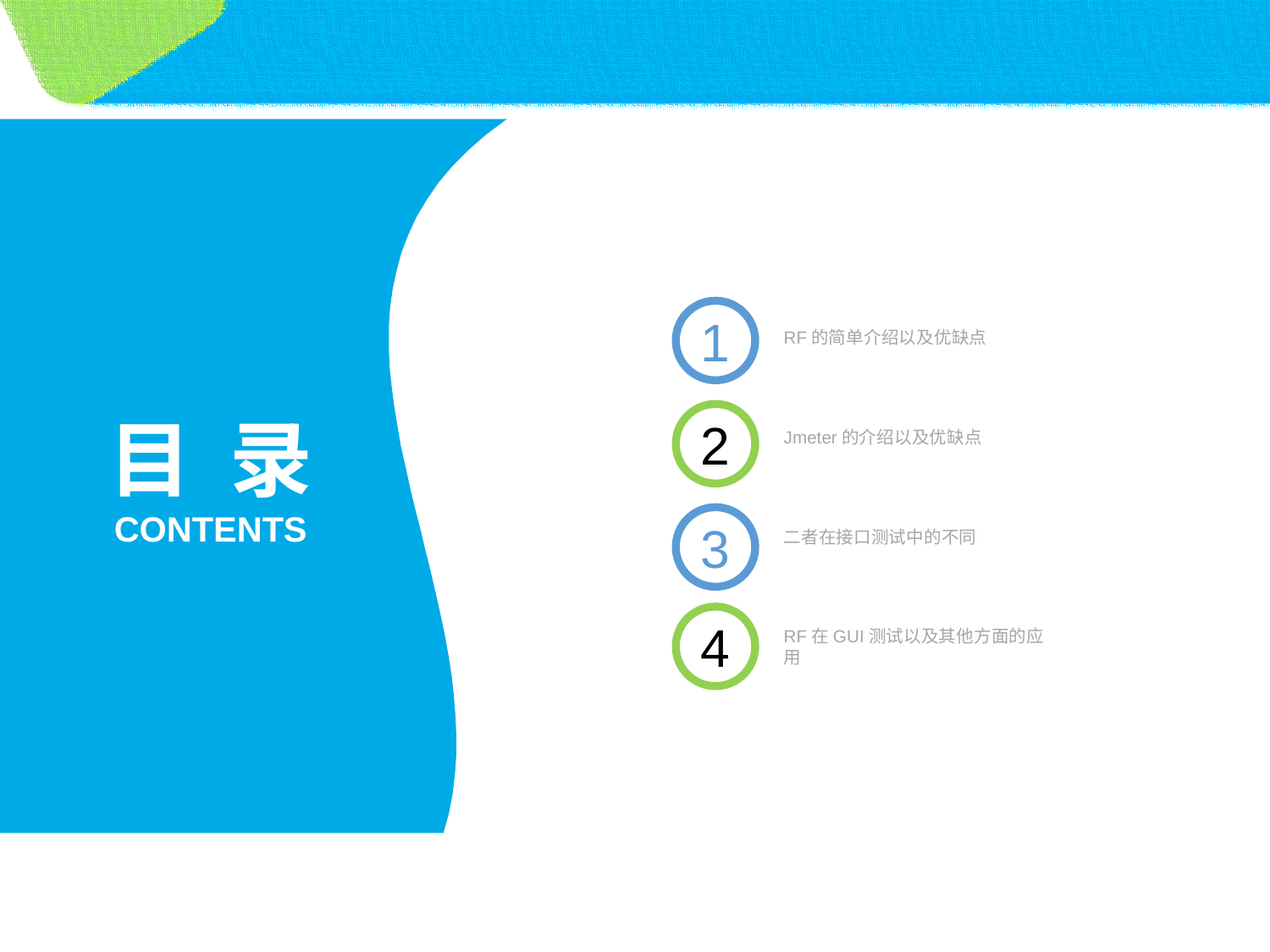

1
RF的简单介绍以及优缺点
2
目  录
Jmeter的介绍以及优缺点
3
CONTENTS
二者在接口测试中的不同
4
RF在GUI测试以及其他方面的应用